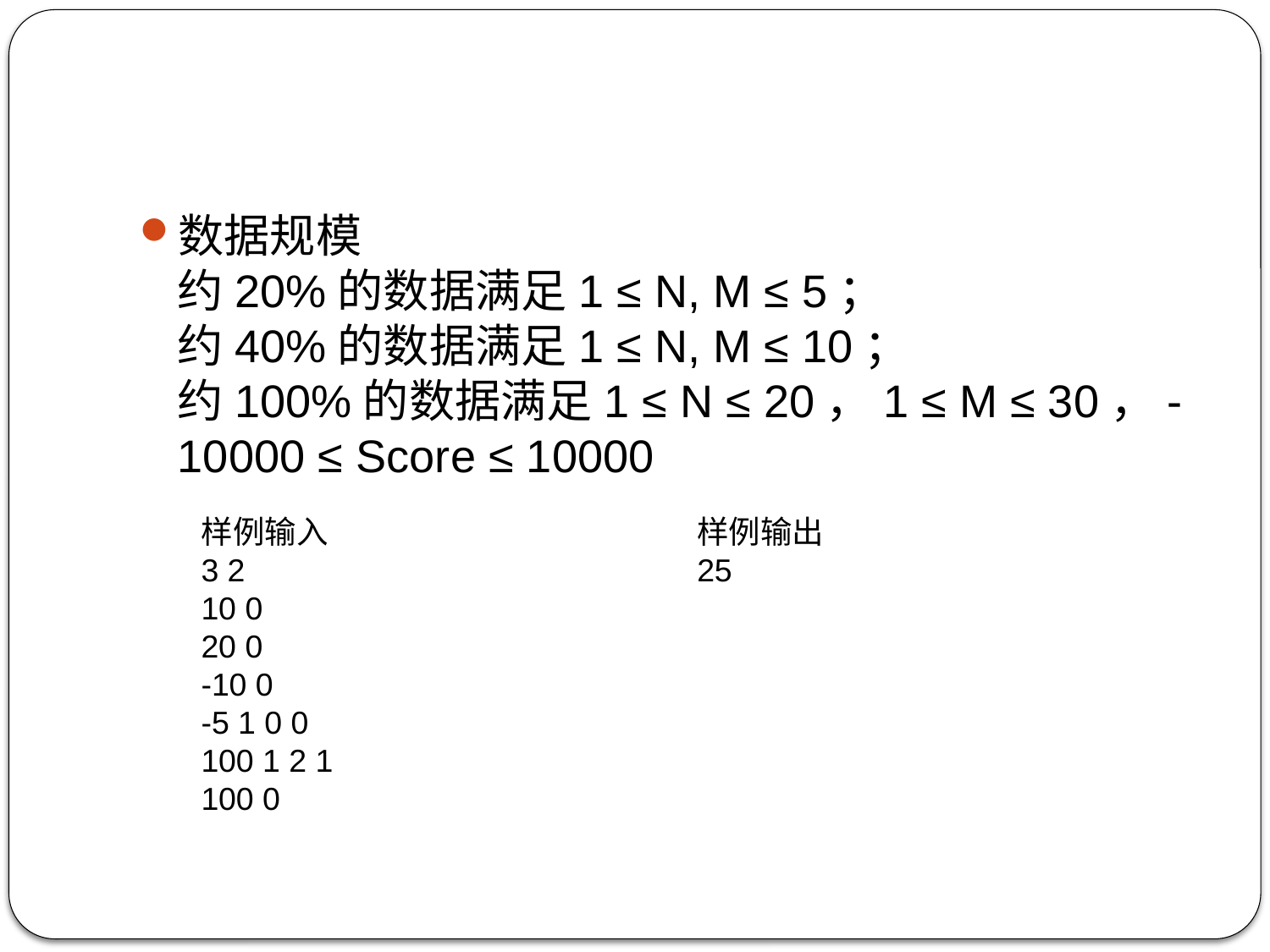

#
数据规模
约20%的数据满足1 ≤ N, M ≤ 5；
约40%的数据满足1 ≤ N, M ≤ 10；
约100%的数据满足1 ≤ N ≤ 20，1 ≤ M ≤ 30，-10000 ≤ Score ≤ 10000
样例输入
3 2
10 0
20 0
-10 0
-5 1 0 0
100 1 2 1
100 0
样例输出
25